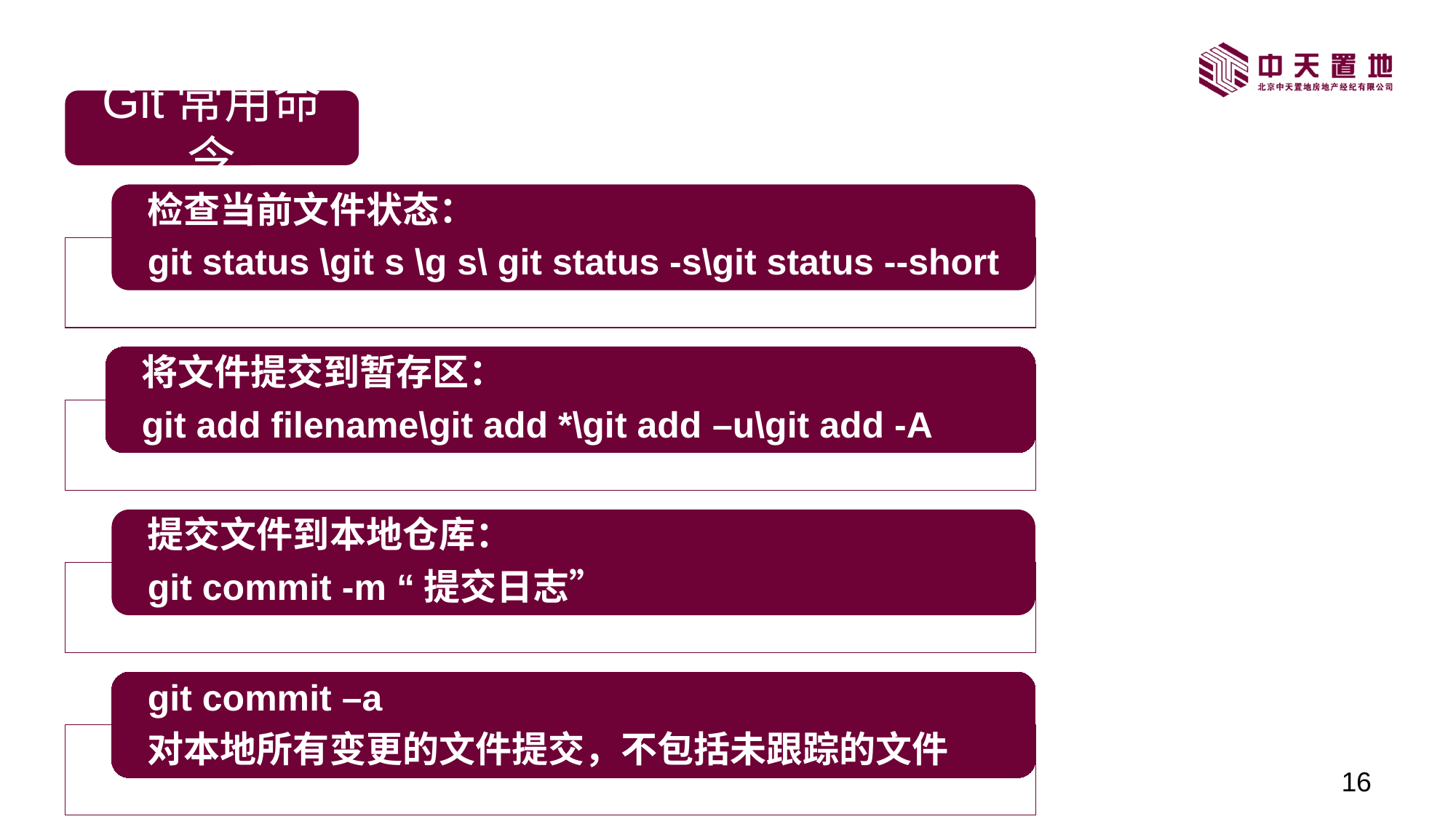

Git常用命令
检查当前文件状态：
git status \git s \g s\ git status -s\git status --short
将文件提交到暂存区：
git add filename\git add *\git add –u\git add -A
提交文件到本地仓库：
git commit -m “提交日志”
git commit –a
对本地所有变更的文件提交，不包括未跟踪的文件

16